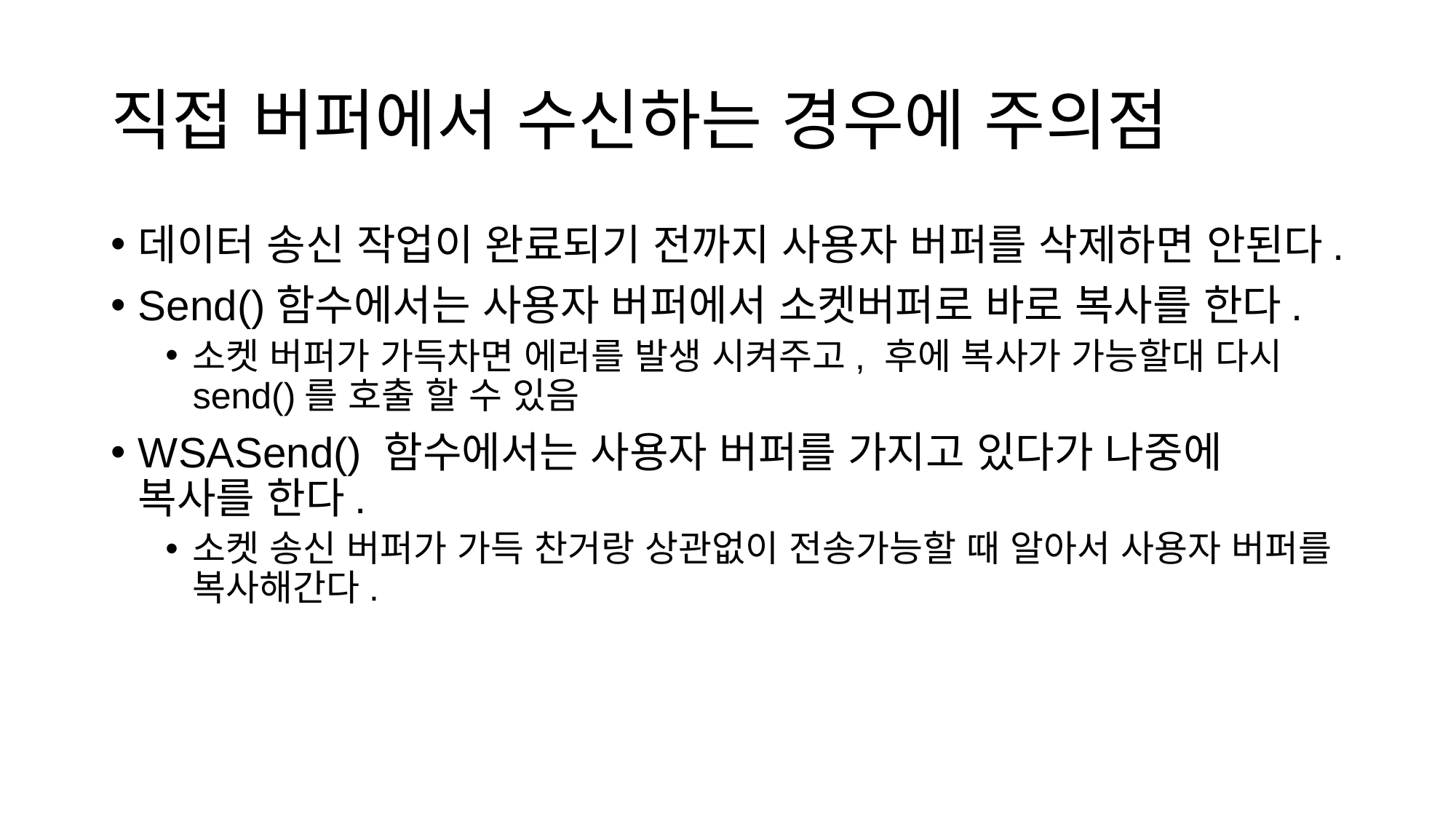

# 직접 버퍼에서 수신하는 경우에 주의점
데이터 송신 작업이 완료되기 전까지 사용자 버퍼를 삭제하면 안된다.
Send()함수에서는 사용자 버퍼에서 소켓버퍼로 바로 복사를 한다.
소켓 버퍼가 가득차면 에러를 발생 시켜주고, 후에 복사가 가능할대 다시 send()를 호출 할 수 있음
WSASend() 함수에서는 사용자 버퍼를 가지고 있다가 나중에 복사를 한다.
소켓 송신 버퍼가 가득 찬거랑 상관없이 전송가능할 때 알아서 사용자 버퍼를 복사해간다.